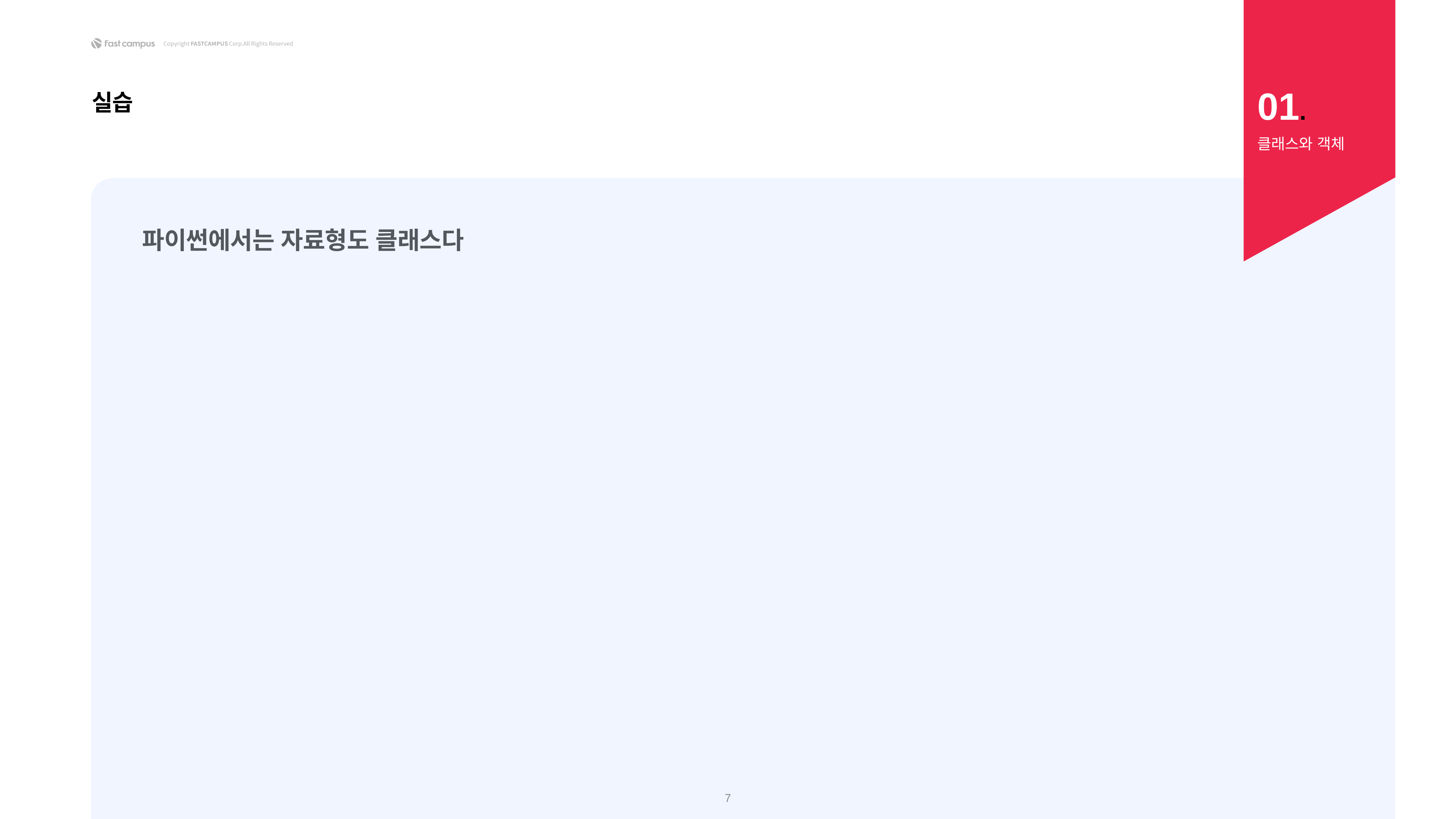

01.
실습
클래스와 객체
파이썬에서는 자료형도 클래스다
7